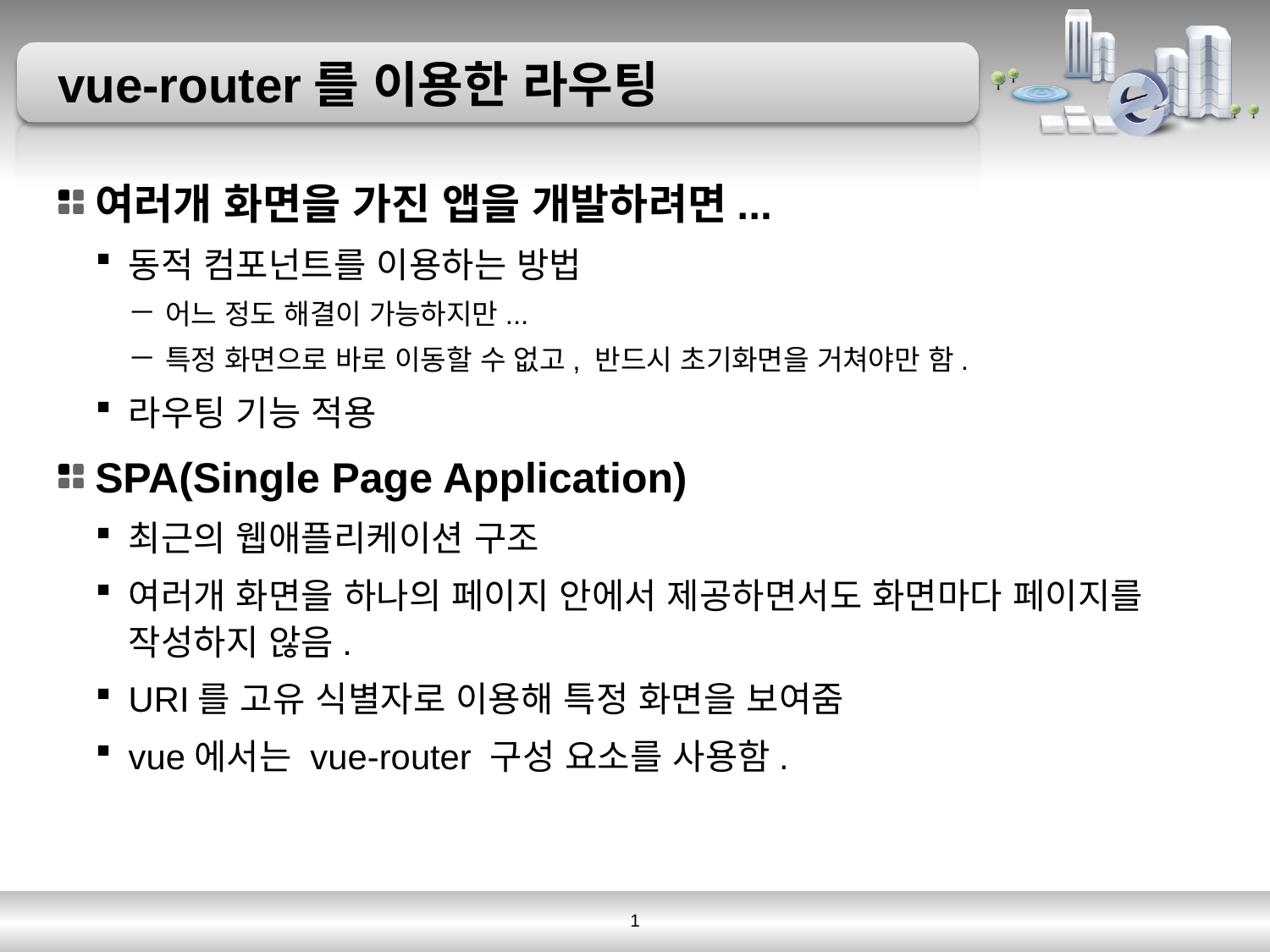

# vue-router를 이용한 라우팅
여러개 화면을 가진 앱을 개발하려면...
동적 컴포넌트를 이용하는 방법
어느 정도 해결이 가능하지만...
특정 화면으로 바로 이동할 수 없고, 반드시 초기화면을 거쳐야만 함.
라우팅 기능 적용
SPA(Single Page Application)
최근의 웹애플리케이션 구조
여러개 화면을 하나의 페이지 안에서 제공하면서도 화면마다 페이지를 작성하지 않음.
URI를 고유 식별자로 이용해 특정 화면을 보여줌
vue에서는 vue-router 구성 요소를 사용함.